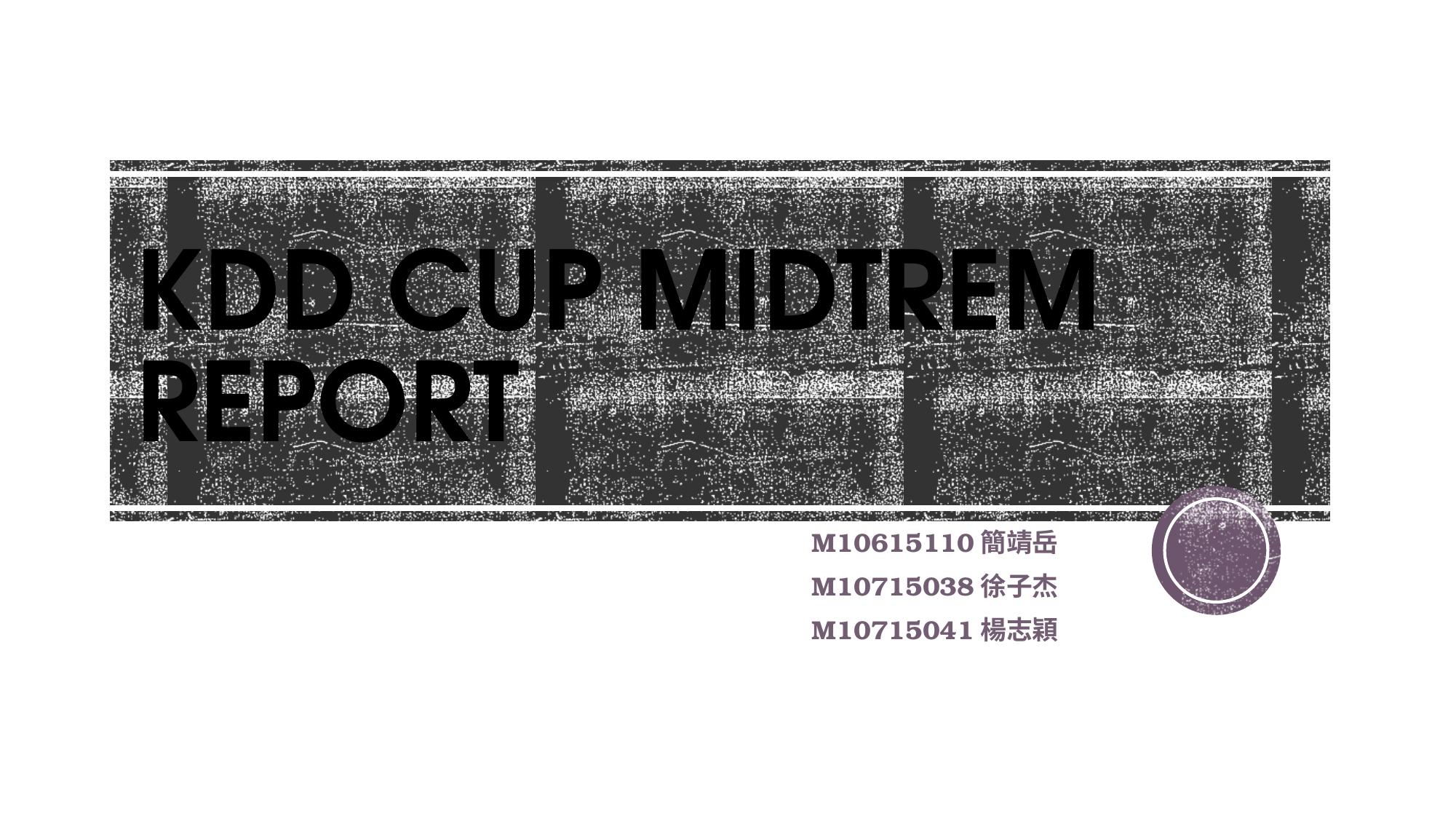

# KDD CUP MIDTREM REPORT
M10615110簡靖岳
M10715038徐子杰
M10715041楊志穎